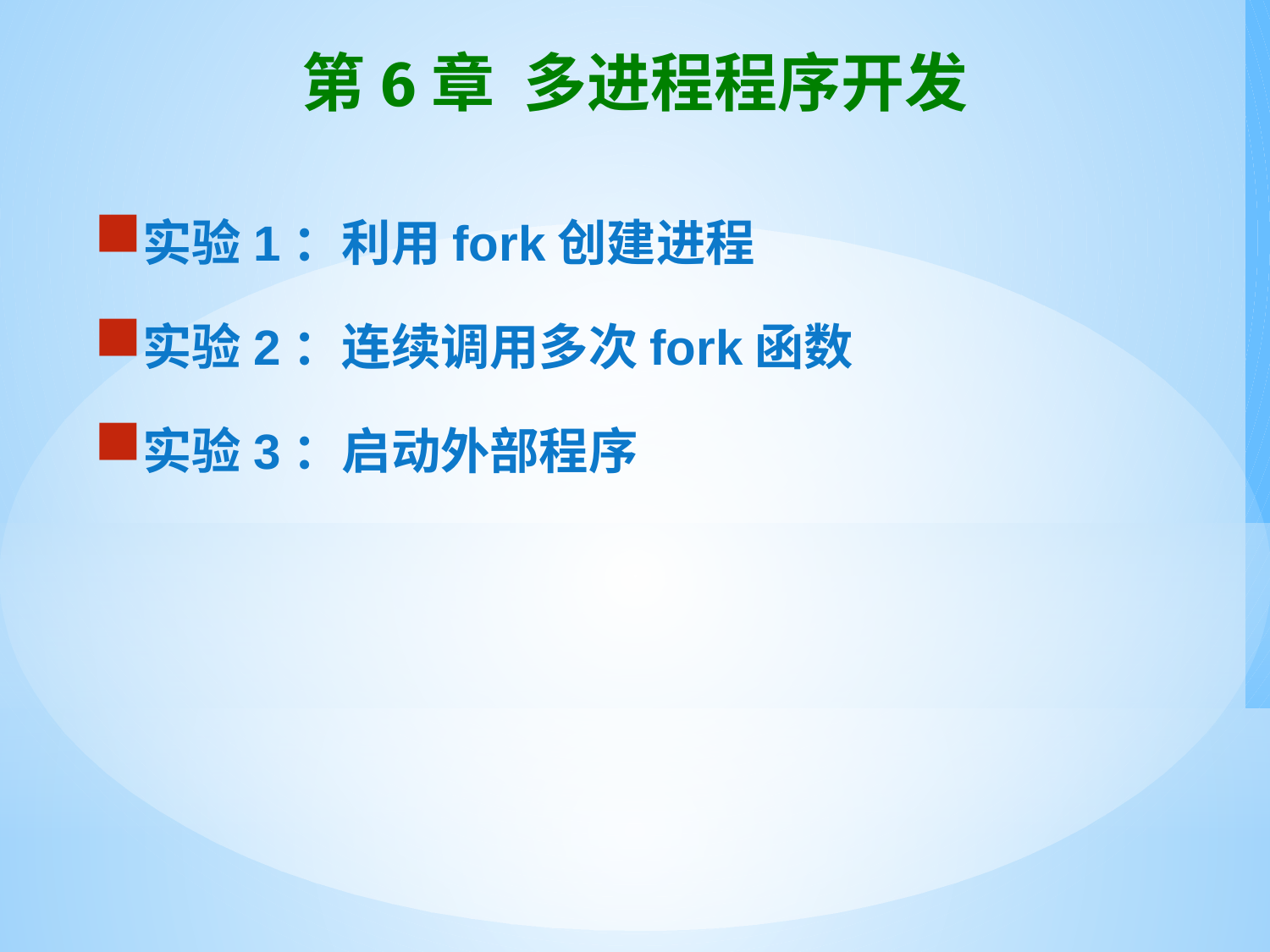

# 第6章  多进程程序开发
实验1：利用fork创建进程
实验2：连续调用多次fork函数
实验3：启动外部程序